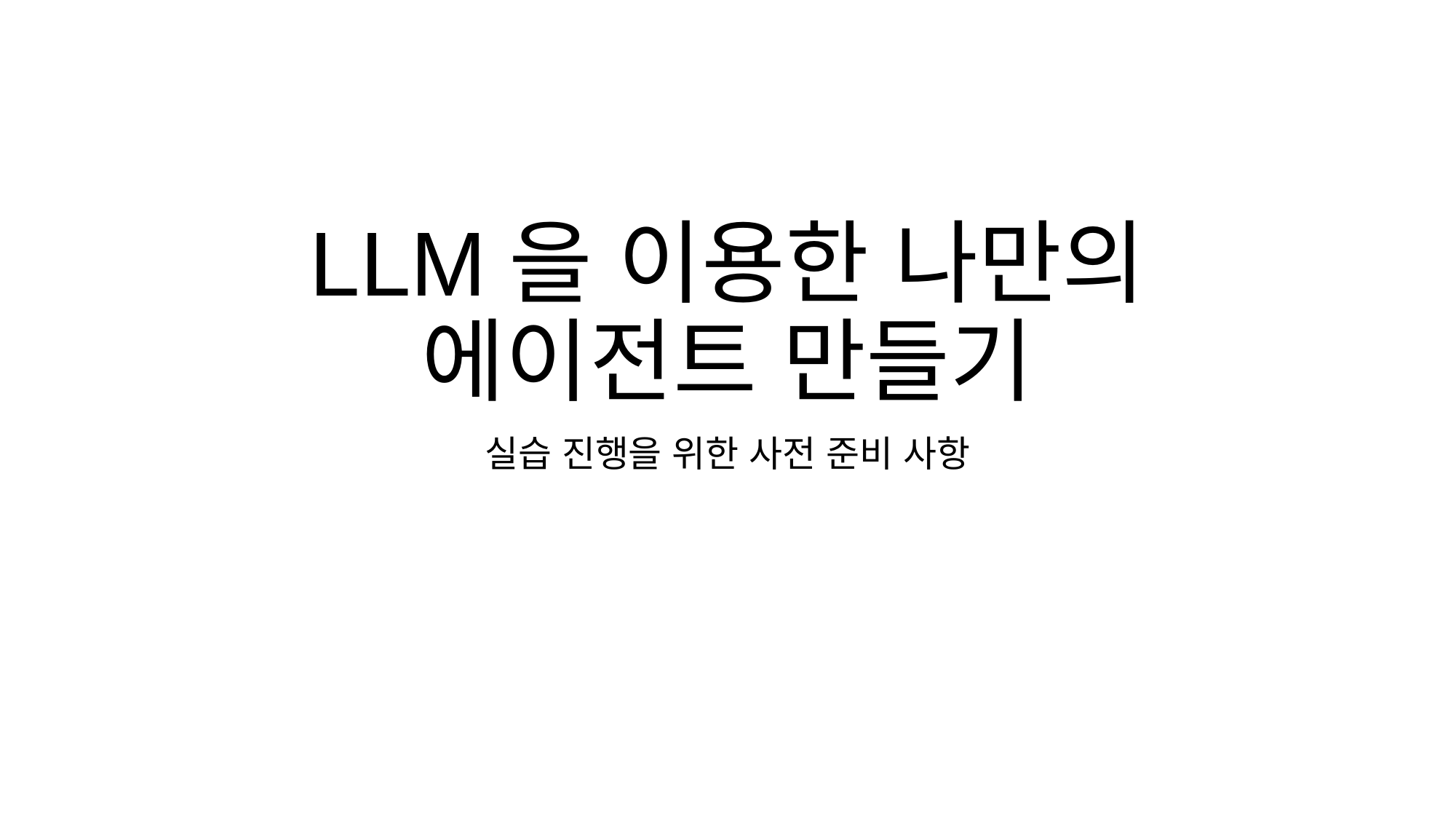

# LLM을 이용한 나만의 에이전트 만들기
실습 진행을 위한 사전 준비 사항